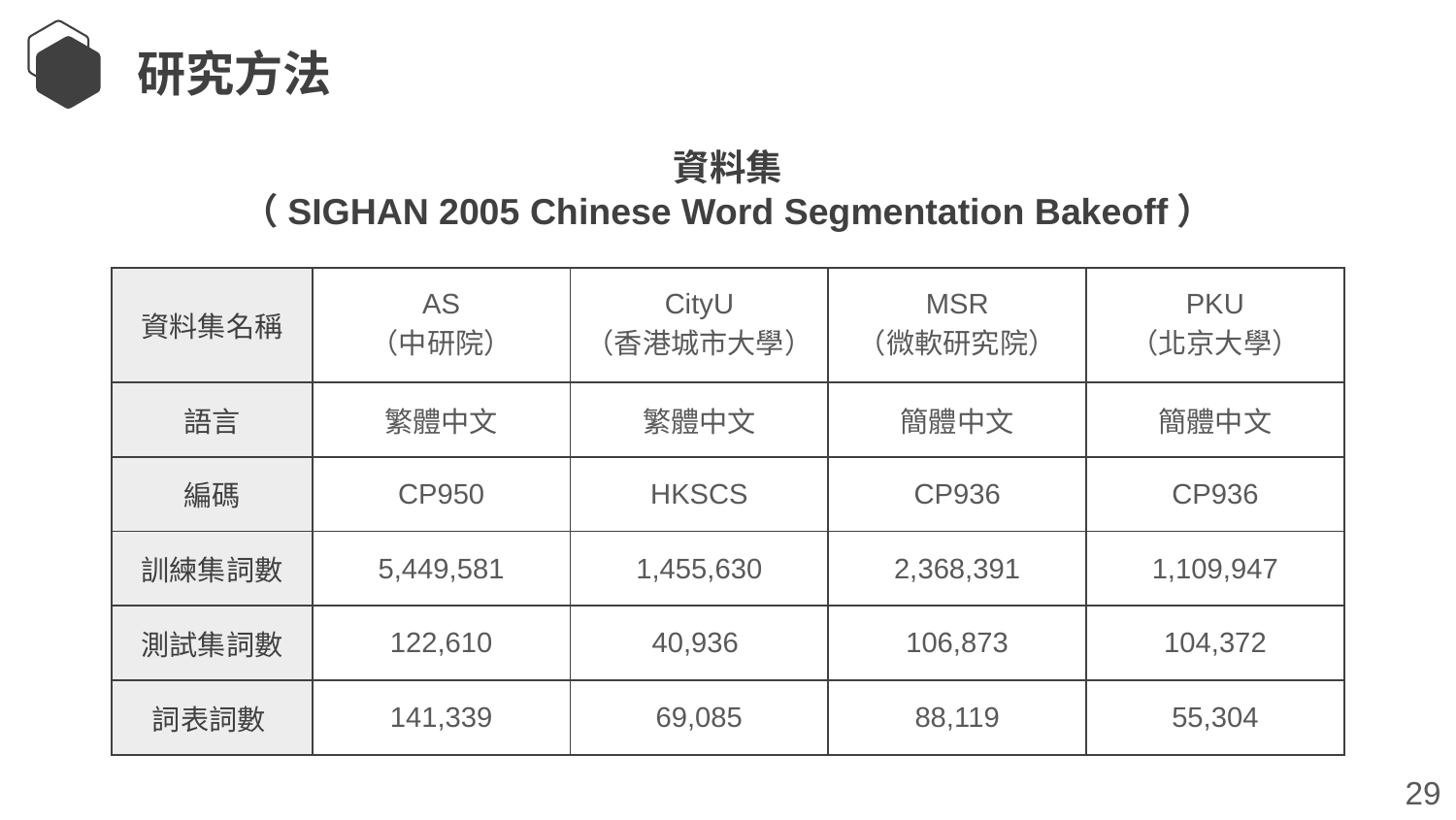

研究方法
資料集
（SIGHAN 2005 Chinese Word Segmentation Bakeoff）
| 資料集名稱 | AS （中研院） | CityU （香港城市大學） | MSR （微軟研究院） | PKU （北京大學） |
| --- | --- | --- | --- | --- |
| 語言 | 繁體中文 | 繁體中文 | 簡體中文 | 簡體中文 |
| 編碼 | CP950 | HKSCS | CP936 | CP936 |
| 訓練集詞數 | 5,449,581 | 1,455,630 | 2,368,391 | 1,109,947 |
| 測試集詞數 | 122,610 | 40,936 | 106,873 | 104,372 |
| 詞表詞數 | 141,339 | 69,085 | 88,119 | 55,304 |
29